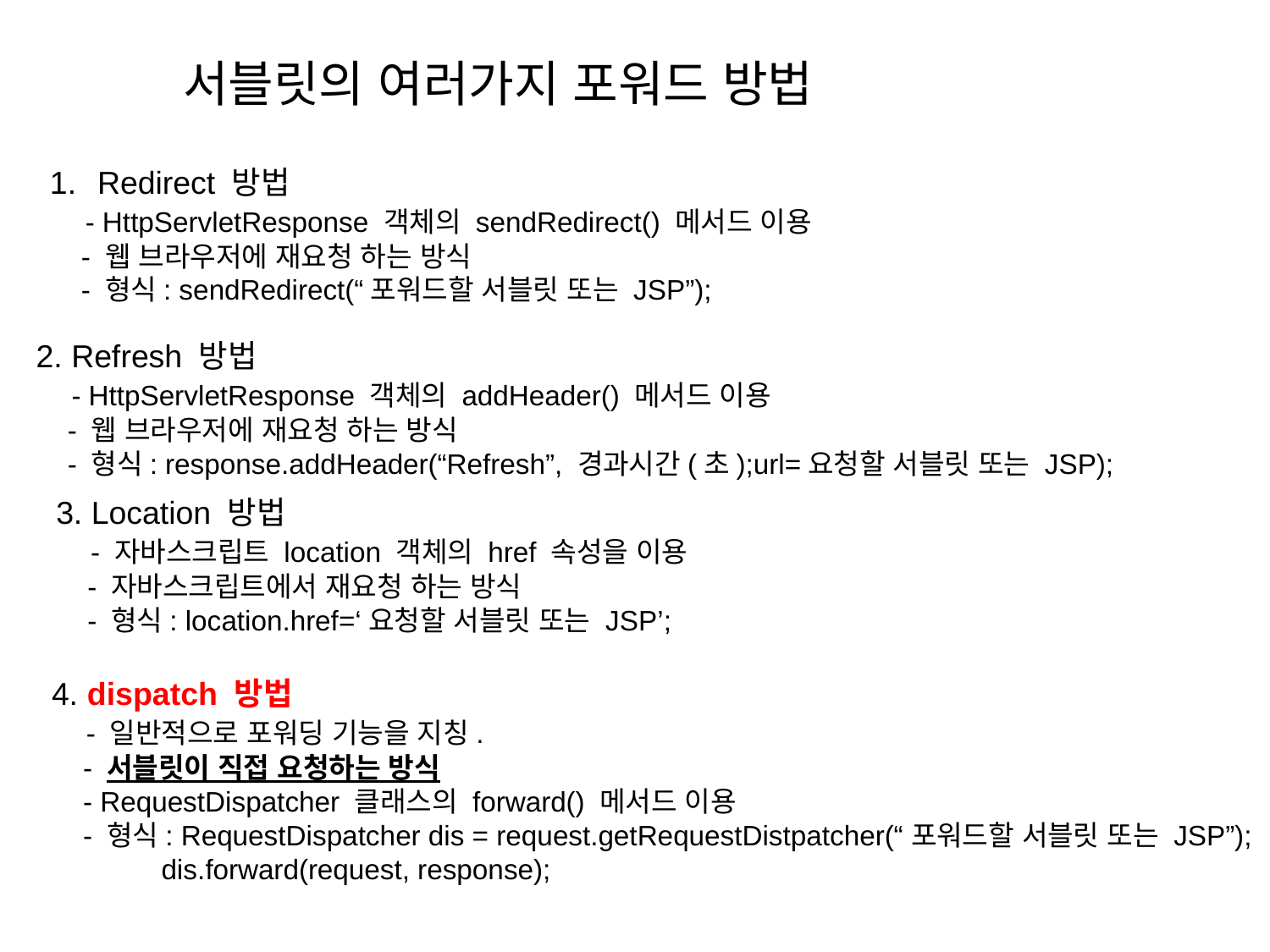

서블릿의 여러가지 포워드 방법
Redirect 방법
    - HttpServletResponse 객체의 sendRedirect() 메서드 이용
    - 웹 브라우저에 재요청 하는 방식
    - 형식: sendRedirect(“포워드할 서블릿 또는 JSP”);
2. Refresh 방법
    - HttpServletResponse 객체의 addHeader() 메서드 이용
    - 웹 브라우저에 재요청 하는 방식
    - 형식: response.addHeader(“Refresh”, 경과시간(초);url=요청할 서블릿 또는 JSP);
3. Location 방법
    - 자바스크립트 location 객체의 href 속성을 이용
    - 자바스크립트에서 재요청 하는 방식
    - 형식: location.href=‘요청할 서블릿 또는 JSP’;
4. dispatch 방법
    - 일반적으로 포워딩 기능을 지칭.
    - 서블릿이 직접 요청하는 방식
    - RequestDispatcher 클래스의 forward() 메서드 이용
    - 형식: RequestDispatcher dis = request.getRequestDistpatcher(“포워드할 서블릿 또는 JSP”);
              dis.forward(request, response);